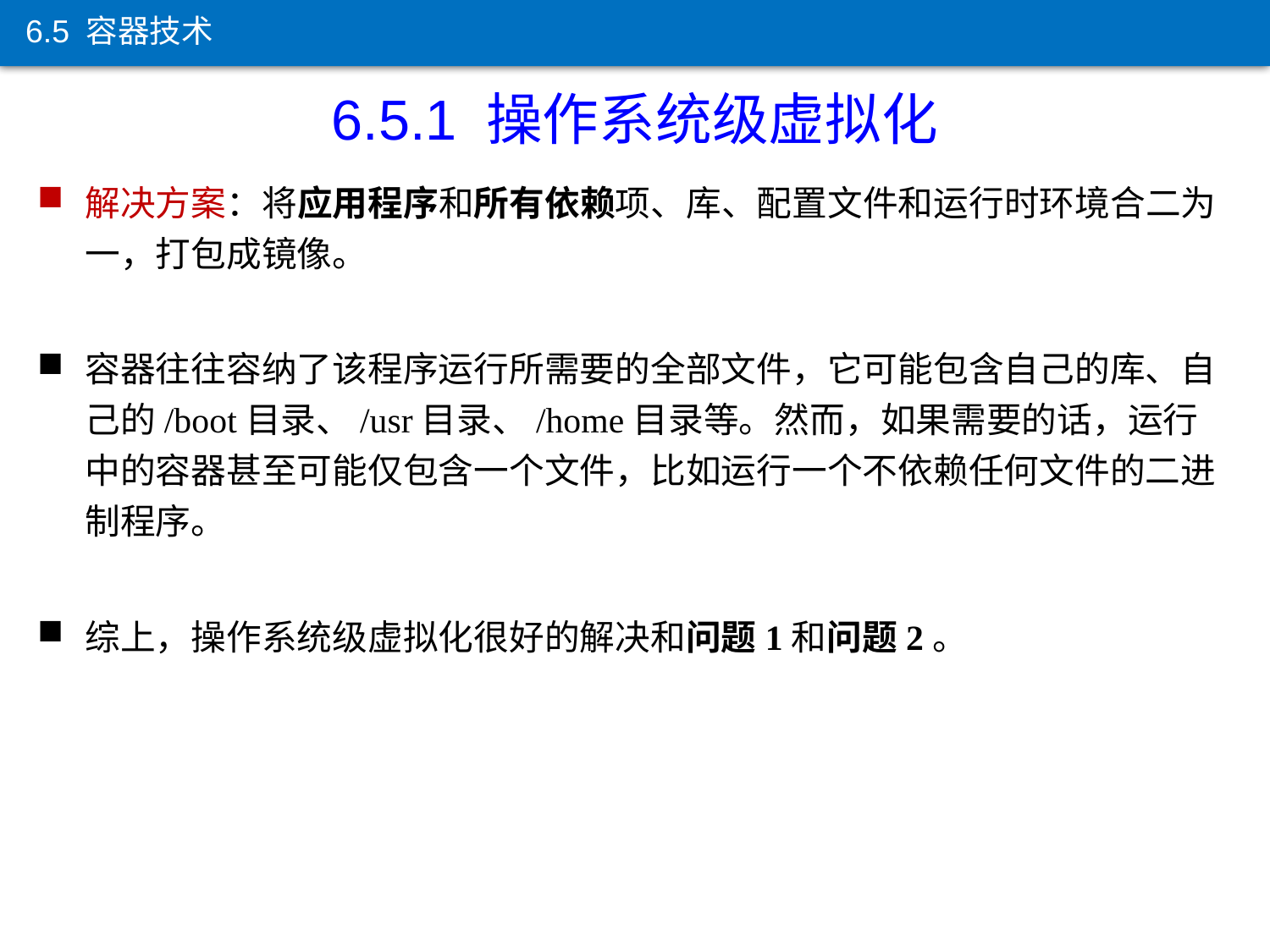

6.5 容器技术
6.5.1 操作系统级虚拟化
解决方案：将应用程序和所有依赖项、库、配置文件和运行时环境合二为一，打包成镜像。

容器往往容纳了该程序运行所需要的全部文件，它可能包含自己的库、自己的/boot目录、/usr目录、/home目录等。然而，如果需要的话，运行中的容器甚至可能仅包含一个文件，比如运行一个不依赖任何文件的二进制程序。

综上，操作系统级虚拟化很好的解决和问题1和问题2。

27